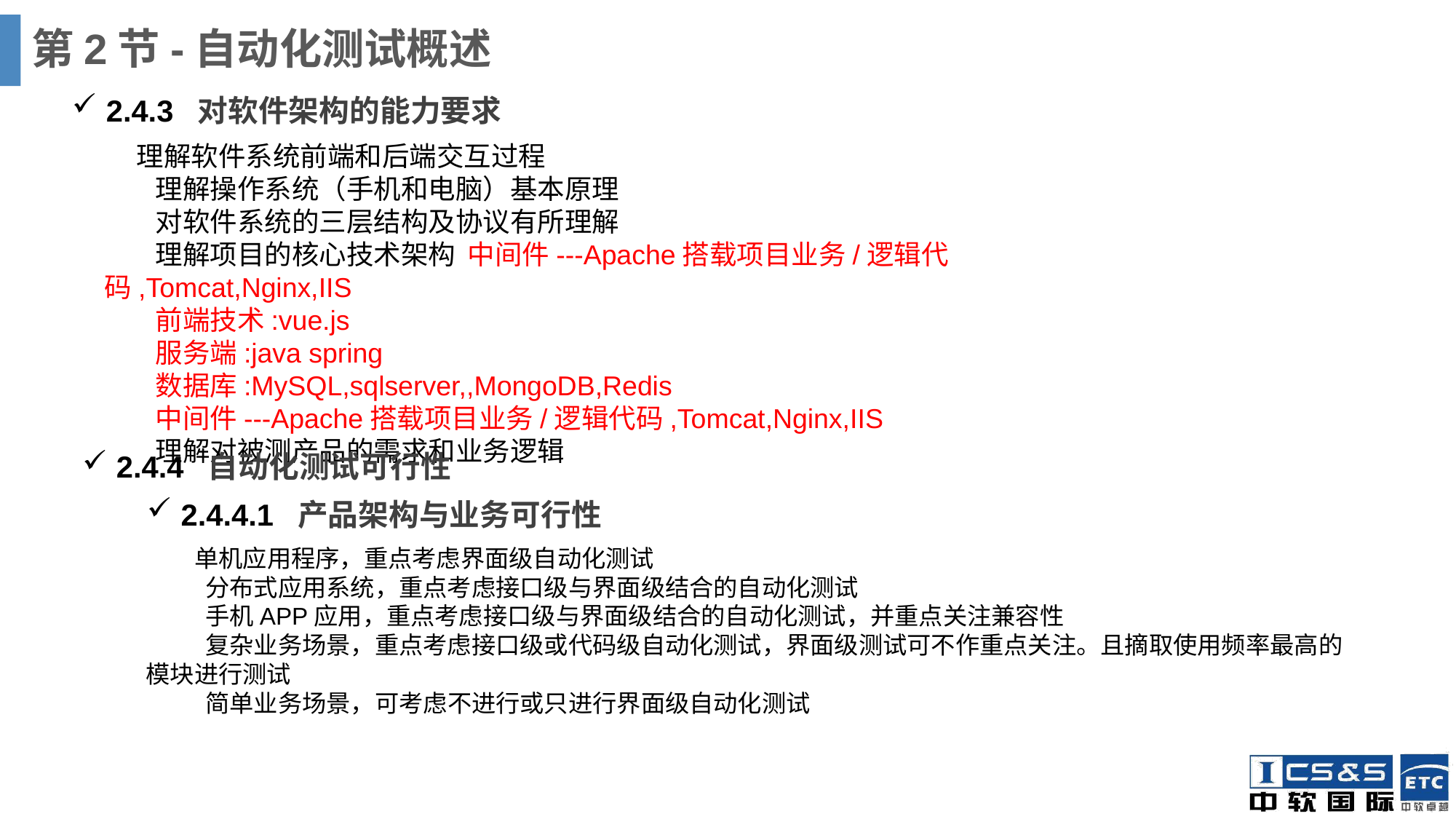

# 第2节-自动化测试概述
2.4.3  对软件架构的能力要求
理解软件系统前端和后端交互过程
  理解操作系统（手机和电脑）基本原理
  对软件系统的三层结构及协议有所理解
  理解项目的核心技术架构  中间件---Apache搭载项目业务/逻辑代码,Tomcat,Nginx,IIS
  前端技术:vue.js
  服务端:java spring
  数据库:MySQL,sqlserver,,MongoDB,Redis
  中间件---Apache搭载项目业务/逻辑代码,Tomcat,Nginx,IIS
  理解对被测产品的需求和业务逻辑
2.4.4  自动化测试可行性
2.4.4.1  产品架构与业务可行性
  单机应用程序，重点考虑界面级自动化测试
    分布式应用系统，重点考虑接口级与界面级结合的自动化测试
    手机APP应用，重点考虑接口级与界面级结合的自动化测试，并重点关注兼容性
    复杂业务场景，重点考虑接口级或代码级自动化测试，界面级测试可不作重点关注。且摘取使用频率最高的模块进行测试
    简单业务场景，可考虑不进行或只进行界面级自动化测试